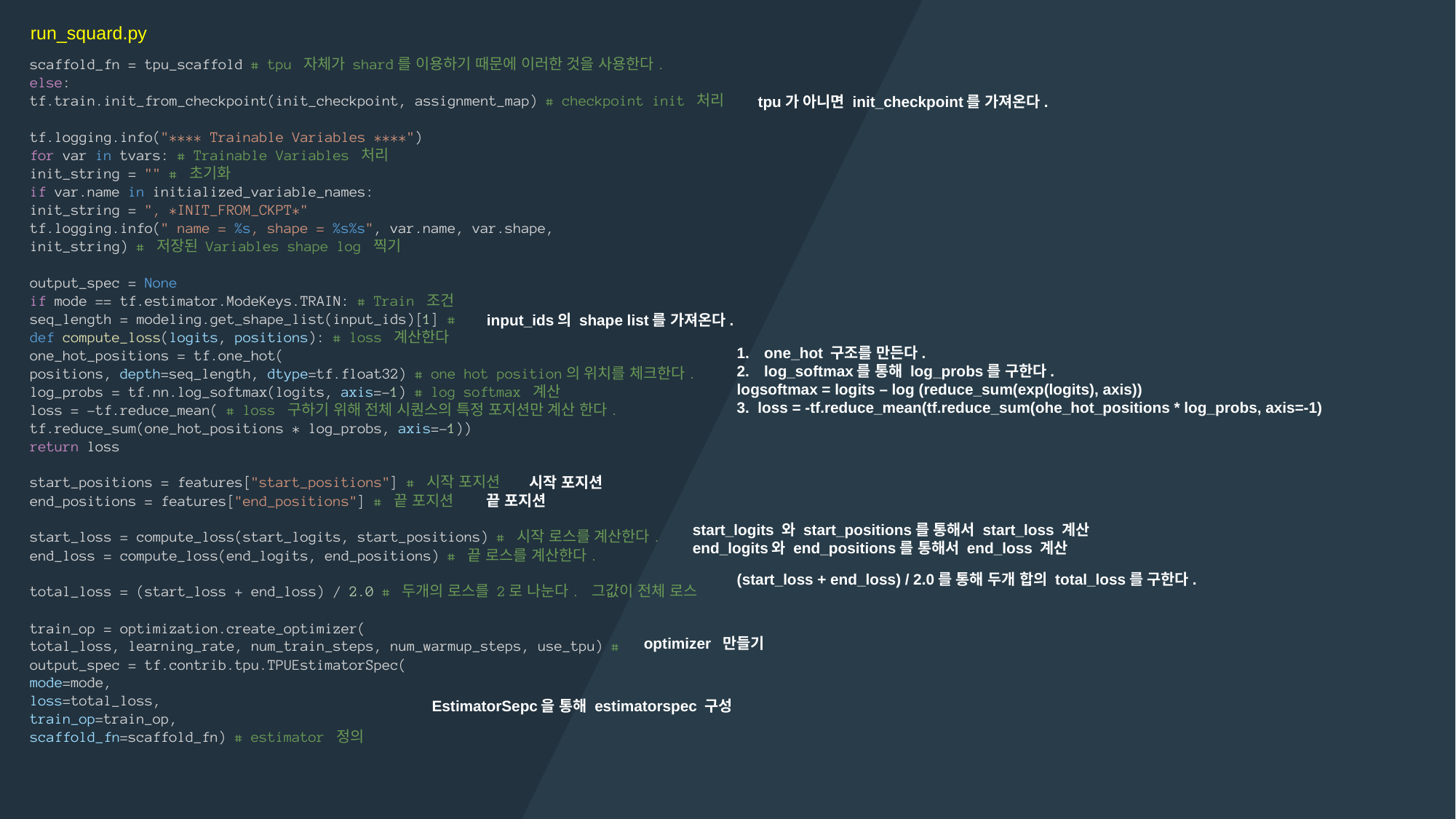

run_squard.py
scaffold_fn = tpu_scaffold # tpu 자체가 shard를 이용하기 때문에 이러한 것을 사용한다.
else:
tf.train.init_from_checkpoint(init_checkpoint, assignment_map) # checkpoint init 처리
tf.logging.info("**** Trainable Variables ****")
for var in tvars: # Trainable Variables 처리
init_string = "" # 초기화
if var.name in initialized_variable_names:
init_string = ", *INIT_FROM_CKPT*"
tf.logging.info(" name = %s, shape = %s%s", var.name, var.shape,
init_string) # 저장된 Variables shape log 찍기
output_spec = None
if mode == tf.estimator.ModeKeys.TRAIN: # Train 조건
seq_length = modeling.get_shape_list(input_ids)[1] #
def compute_loss(logits, positions): # loss 계산한다
one_hot_positions = tf.one_hot(
positions, depth=seq_length, dtype=tf.float32) # one hot position의 위치를 체크한다.
log_probs = tf.nn.log_softmax(logits, axis=-1) # log softmax 계산
loss = -tf.reduce_mean( # loss 구하기 위해 전체 시퀀스의 특정 포지션만 계산 한다.
tf.reduce_sum(one_hot_positions * log_probs, axis=-1))
return loss
start_positions = features["start_positions"] # 시작 포지션
end_positions = features["end_positions"] # 끝 포지션
start_loss = compute_loss(start_logits, start_positions) # 시작 로스를 계산한다.
end_loss = compute_loss(end_logits, end_positions) # 끝 로스를 계산한다.
total_loss = (start_loss + end_loss) / 2.0 # 두개의 로스를 2로 나눈다. 그값이 전체 로스
train_op = optimization.create_optimizer(
total_loss, learning_rate, num_train_steps, num_warmup_steps, use_tpu) #
output_spec = tf.contrib.tpu.TPUEstimatorSpec(
mode=mode,
loss=total_loss,
train_op=train_op,
scaffold_fn=scaffold_fn) # estimator 정의
tpu가 아니면 init_checkpoint를 가져온다.
input_ids의 shape list를 가져온다.
one_hot 구조를 만든다.
log_softmax를 통해 log_probs를 구한다.
logsoftmax = logits – log (reduce_sum(exp(logits), axis))
3.  loss = -tf.reduce_mean(tf.reduce_sum(ohe_hot_positions * log_probs, axis=-1)

시작 포지션
끝 포지션
start_logits 와 start_positions를 통해서 start_loss 계산
end_logits와 end_positions를 통해서 end_loss 계산
(start_loss + end_loss) / 2.0를 통해 두개 합의 total_loss를 구한다.
optimizer  만들기
EstimatorSepc을 통해 estimatorspec 구성